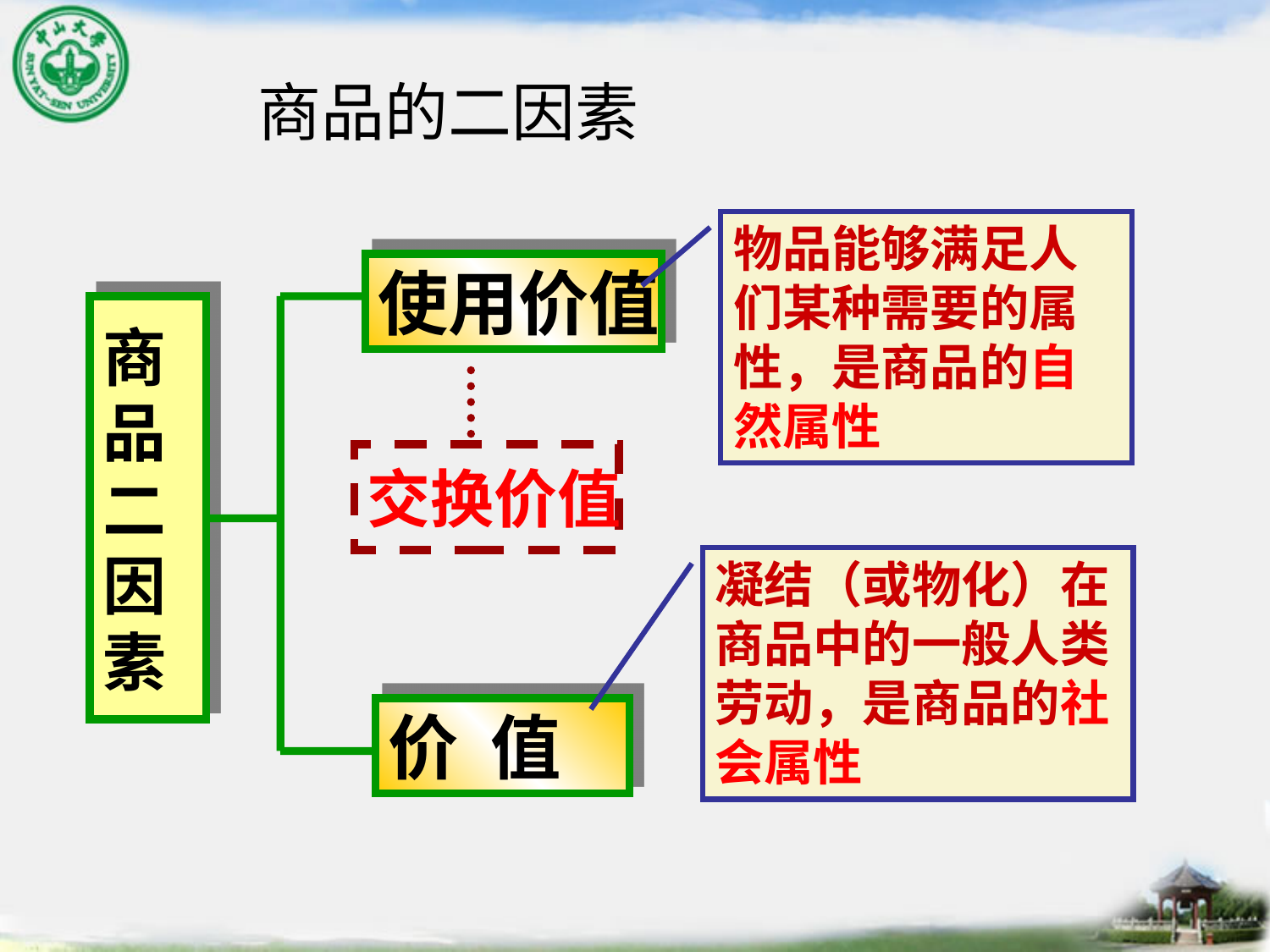

商品的二因素

物品能够满足人们某种需要的属性，是商品的自然属性
使用价值
商
品
二
因
素

交换价值

凝结（或物化）在商品中的一般人类劳动，是商品的社会属性
价  值